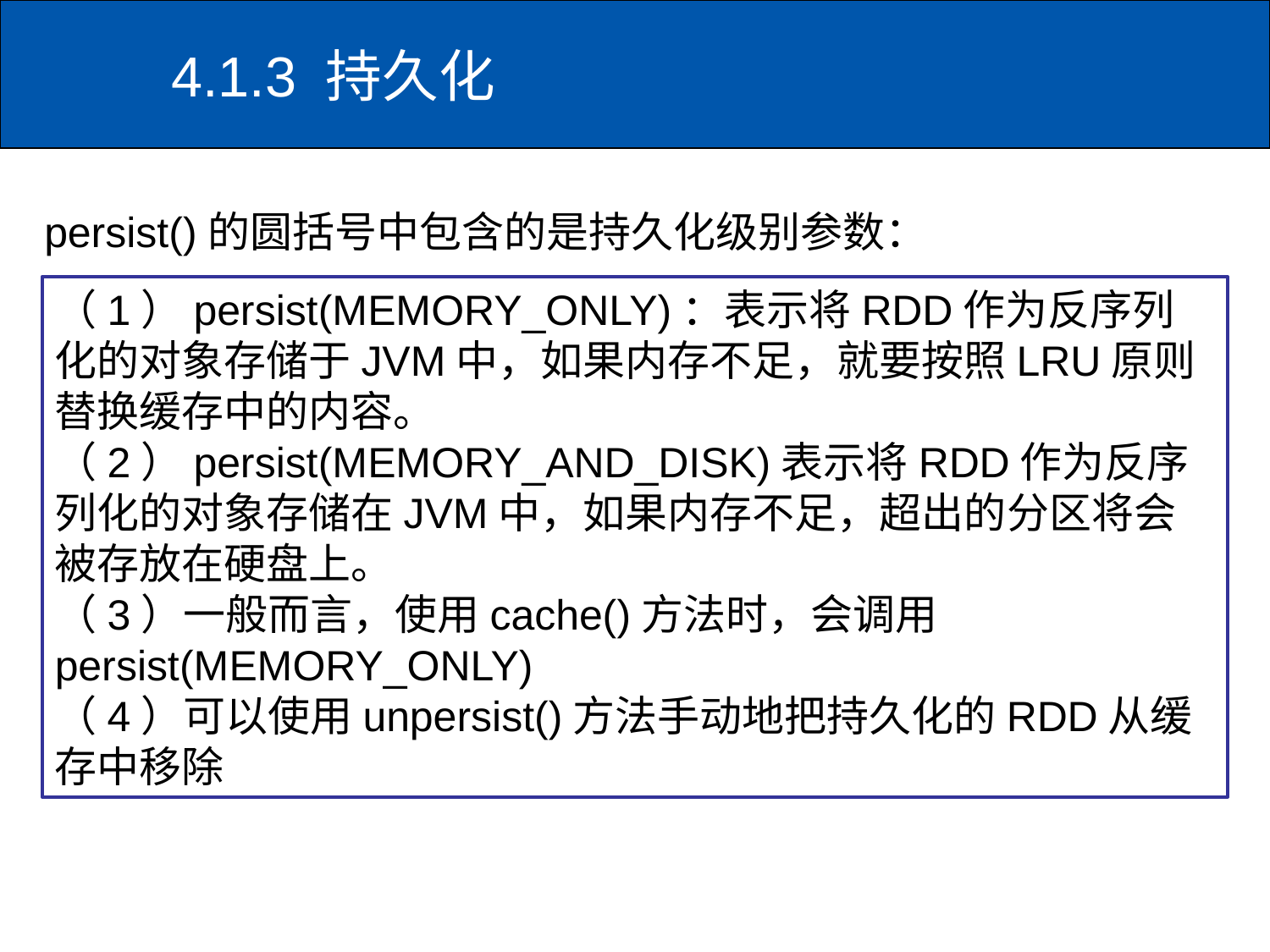

# 4.1.3 持久化
persist()的圆括号中包含的是持久化级别参数：
（1）persist(MEMORY_ONLY)：表示将RDD作为反序列化的对象存储于JVM中，如果内存不足，就要按照LRU原则替换缓存中的内容。
（2）persist(MEMORY_AND_DISK)表示将RDD作为反序列化的对象存储在JVM中，如果内存不足，超出的分区将会被存放在硬盘上。
（3）一般而言，使用cache()方法时，会调用persist(MEMORY_ONLY)
（4）可以使用unpersist()方法手动地把持久化的RDD从缓存中移除